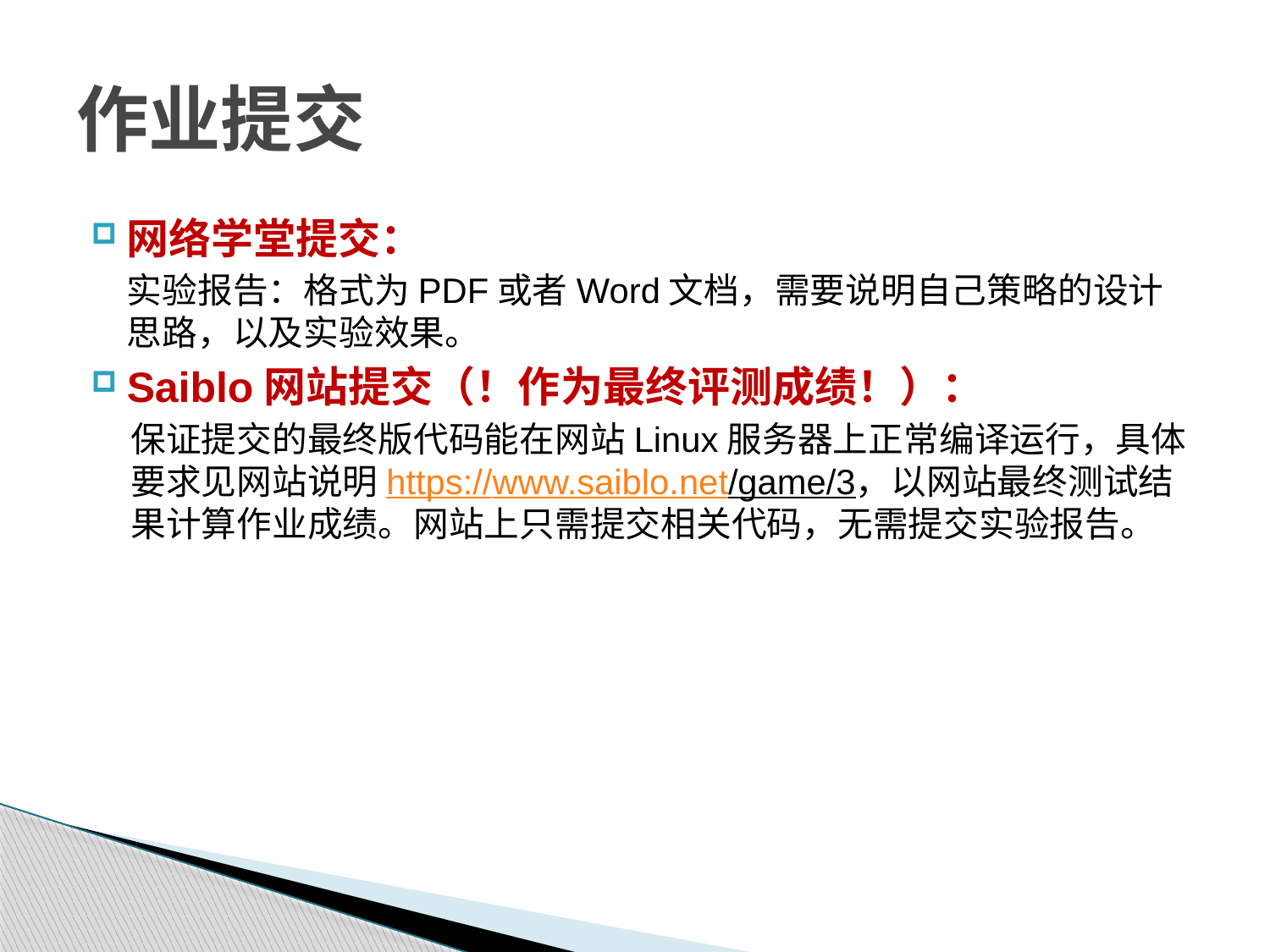

# 作业提交
网络学堂提交：
实验报告：格式为PDF或者Word文档，需要说明自己策略的设计思路，以及实验效果。
Saiblo网站提交（！作为最终评测成绩！）：
保证提交的最终版代码能在网站Linux服务器上正常编译运行，具体要求见网站说明https://www.saiblo.net/game/3，以网站最终测试结果计算作业成绩。网站上只需提交相关代码，无需提交实验报告。